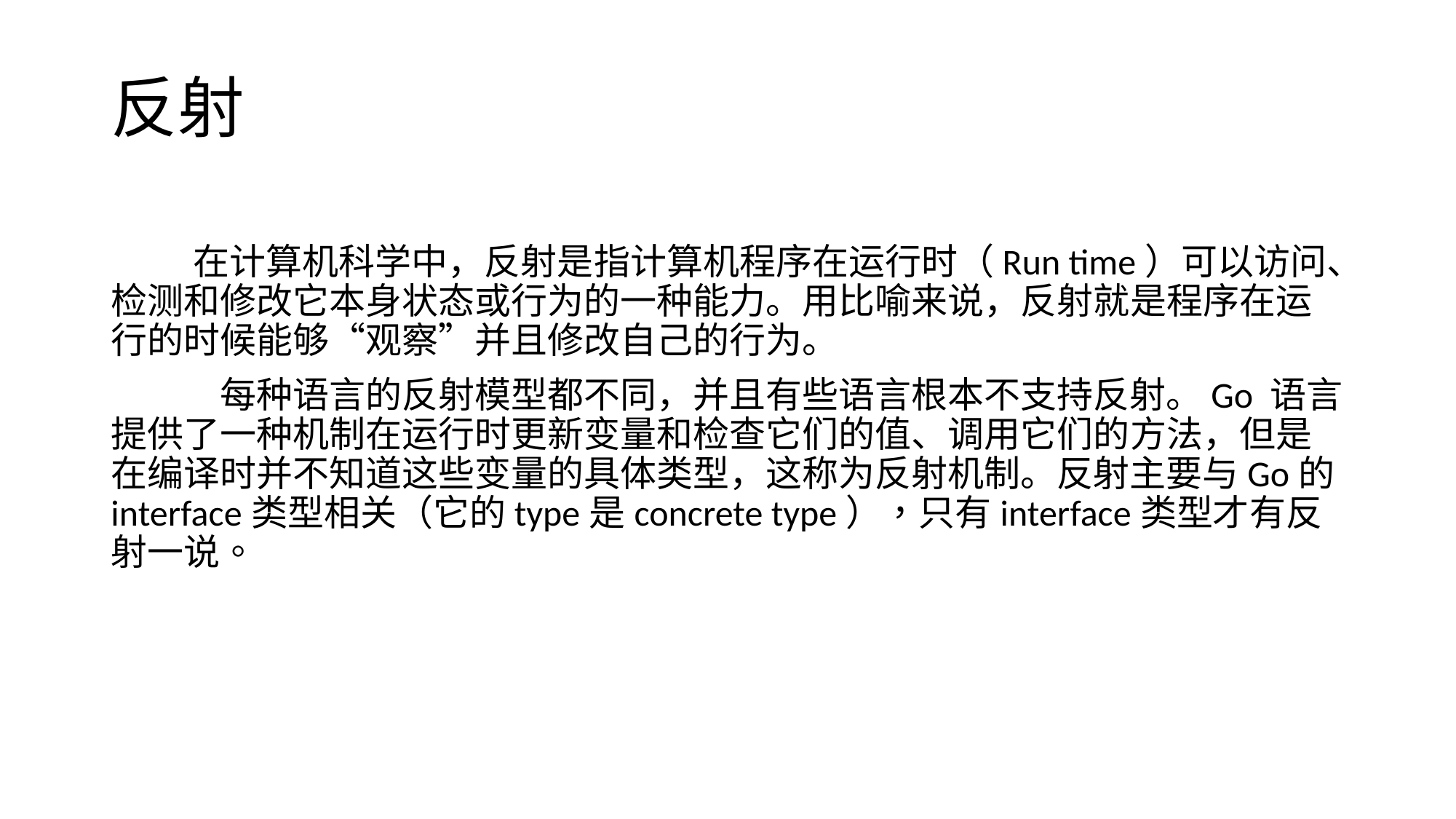

# 反射
         在计算机科学中，反射是指计算机程序在运行时（Run time）可以访问、检测和修改它本身状态或行为的一种能力。用比喻来说，反射就是程序在运行的时候能够“观察”并且修改自己的行为。
	每种语言的反射模型都不同，并且有些语言根本不支持反射。Go 语言提供了一种机制在运行时更新变量和检查它们的值、调用它们的方法，但是在编译时并不知道这些变量的具体类型，这称为反射机制。反射主要与Go的interface类型相关（它的type是concrete type），只有interface类型才有反射一说。